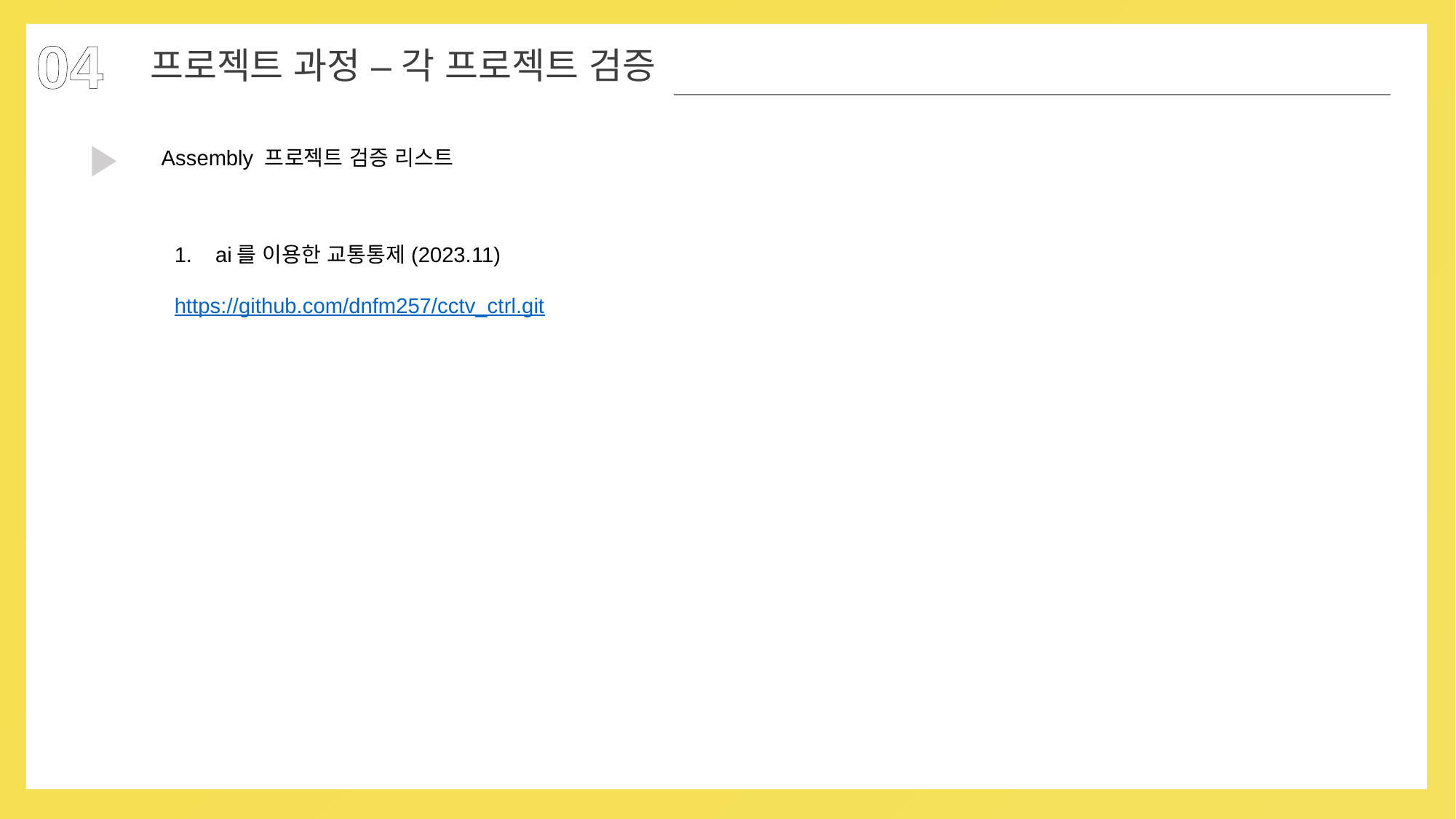

04
04

프로젝트 과정 – 각 프로젝트 검증
▶
Assembly 프로젝트 검증 리스트
ai를 이용한 교통통제(2023.11)

https://github.com/dnfm257/cctv_ctrl.git